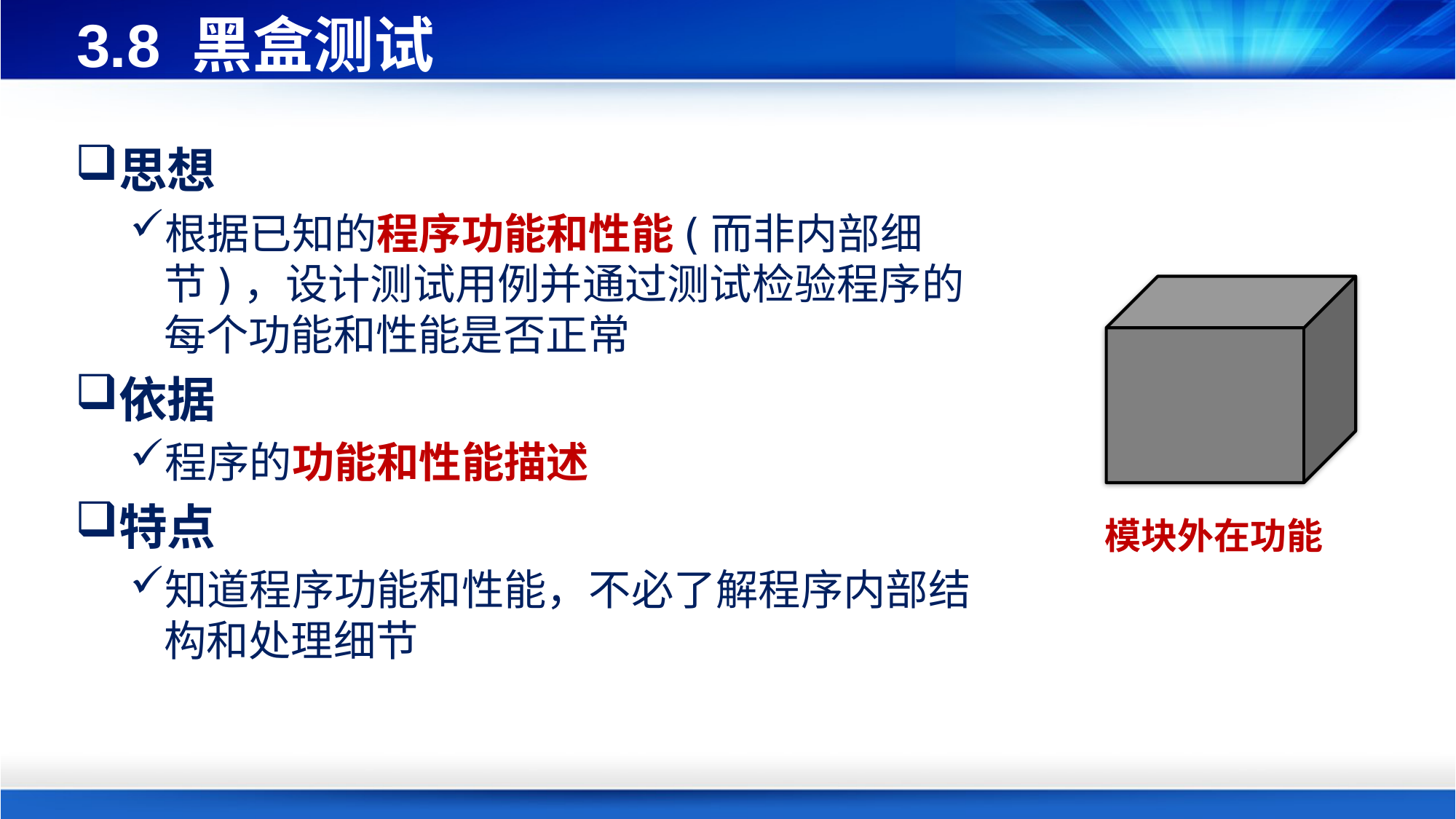

# 3.8 黑盒测试
思想
根据已知的程序功能和性能(而非内部细节)，设计测试用例并通过测试检验程序的每个功能和性能是否正常
依据
程序的功能和性能描述
特点
知道程序功能和性能，不必了解程序内部结构和处理细节

模块外在功能